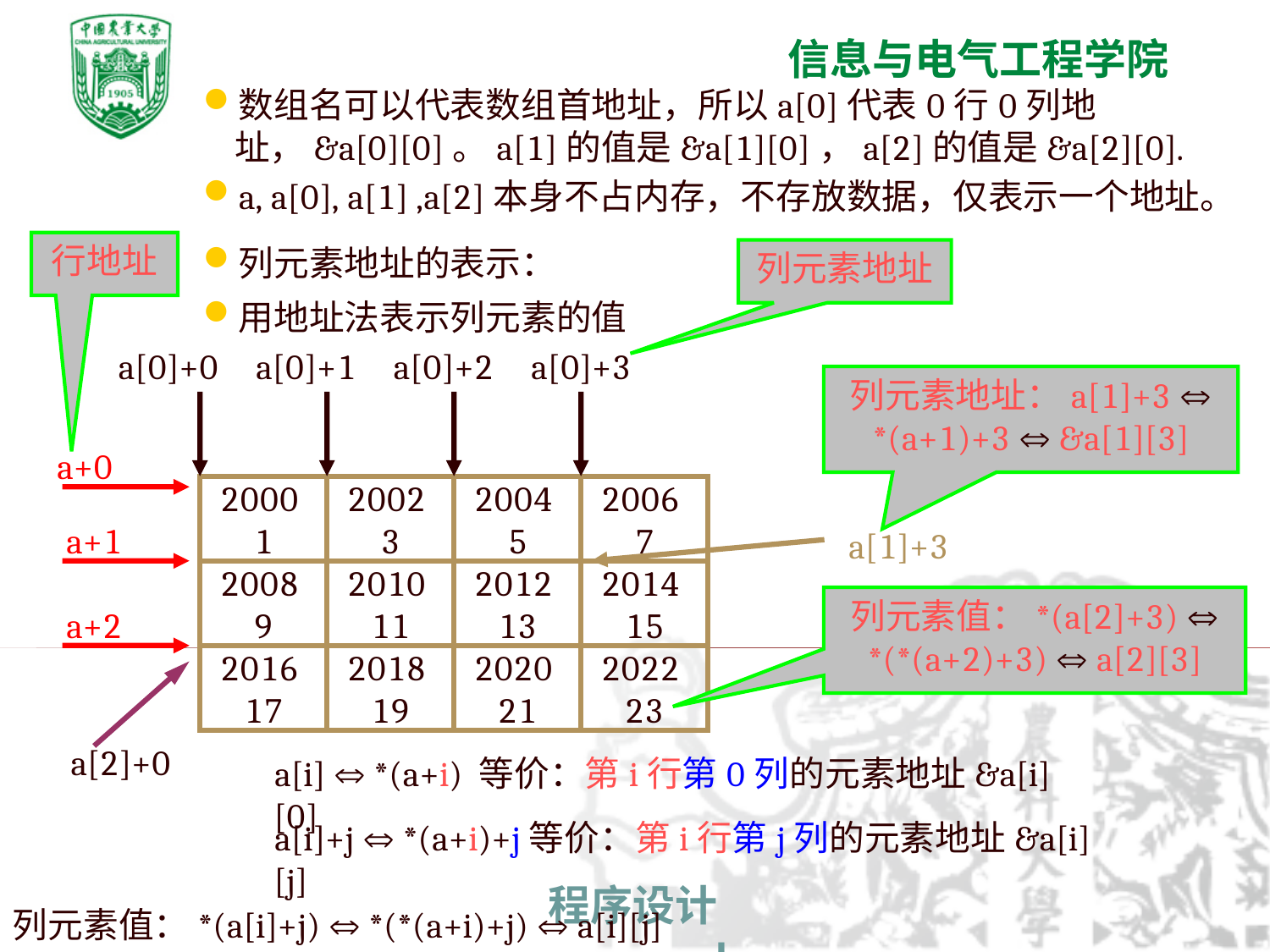

数组名可以代表数组首地址，所以a[0]代表0行0列地址，&a[0][0]。a[1]的值是&a[1][0]，a[2]的值是&a[2][0].
a, a[0], a[1] ,a[2]本身不占内存，不存放数据，仅表示一个地址。
行地址
列元素地址的表示：
列元素地址
用地址法表示列元素的值
a[0]+0
a[0]+1
a[0]+2
a[0]+3

   a+0

2000
1
2002
3
2004
5
2006
7
2008
9
2010
11
2012
13
2014
15
2016
17
2018
19
2020
21
2022
23
a+1

a+2

a[1]+3

a[2]+0
列元素地址：a[1]+3 ⇔ *(a+1)+3 ⇔ &a[1][3]
列元素值：*(a[2]+3) ⇔ *(*(a+2)+3) ⇔ a[2][3]
a[i] ⇔ *(a+i) 等价：第i行第0列的元素地址&a[i][0]
a[i]+j ⇔ *(a+i)+j等价：第i行第j列的元素地址&a[i][j]
列元素值：*(a[i]+j) ⇔ *(*(a+i)+j) ⇔ a[i][j]